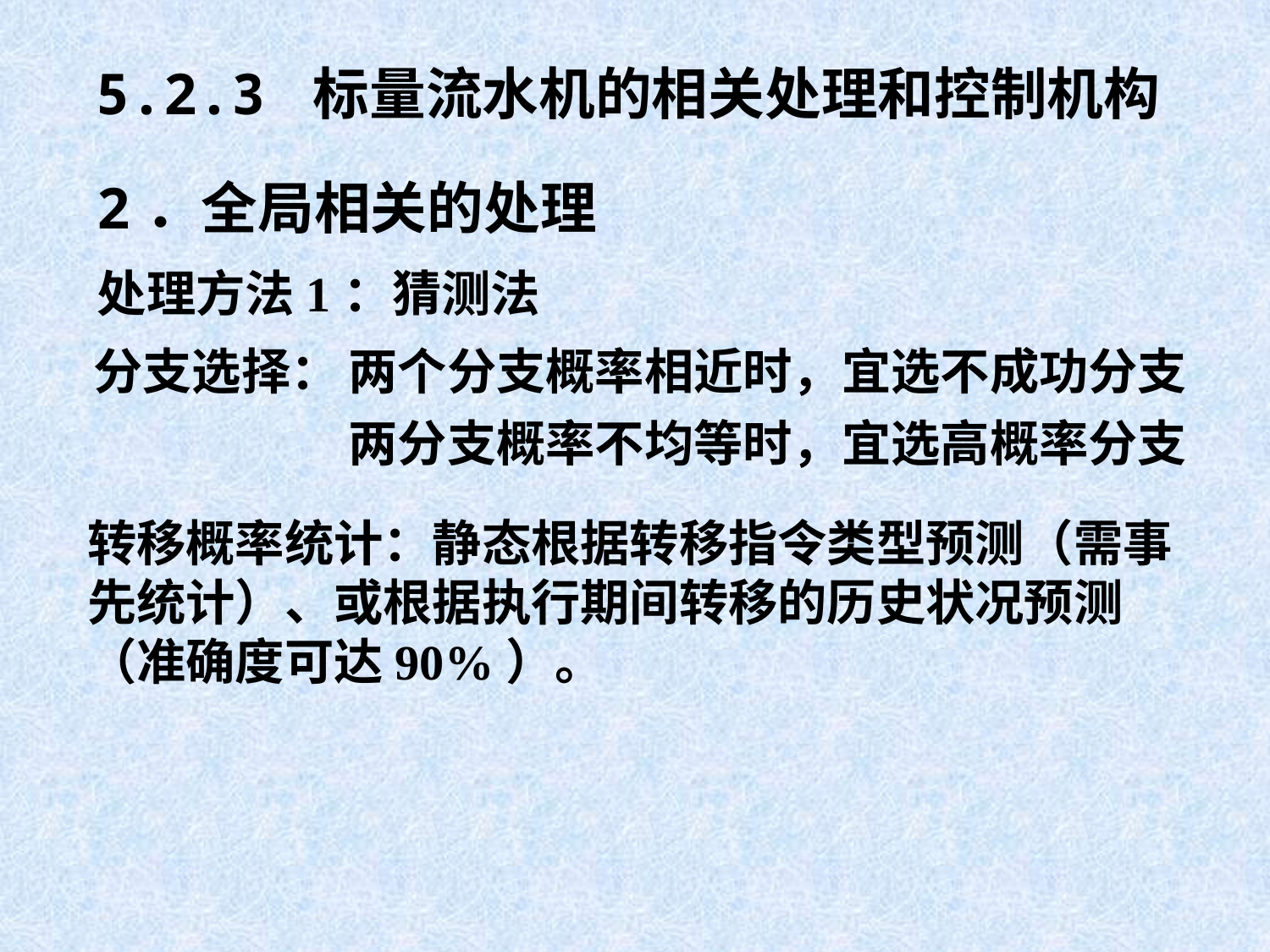

5.2.3 标量流水机的相关处理和控制机构
2．全局相关的处理
处理方法1：猜测法
分支选择：
两个分支概率相近时，宜选不成功分支
两分支概率不均等时，宜选高概率分支
转移概率统计：静态根据转移指令类型预测（需事先统计）、或根据执行期间转移的历史状况预测（准确度可达90%）。